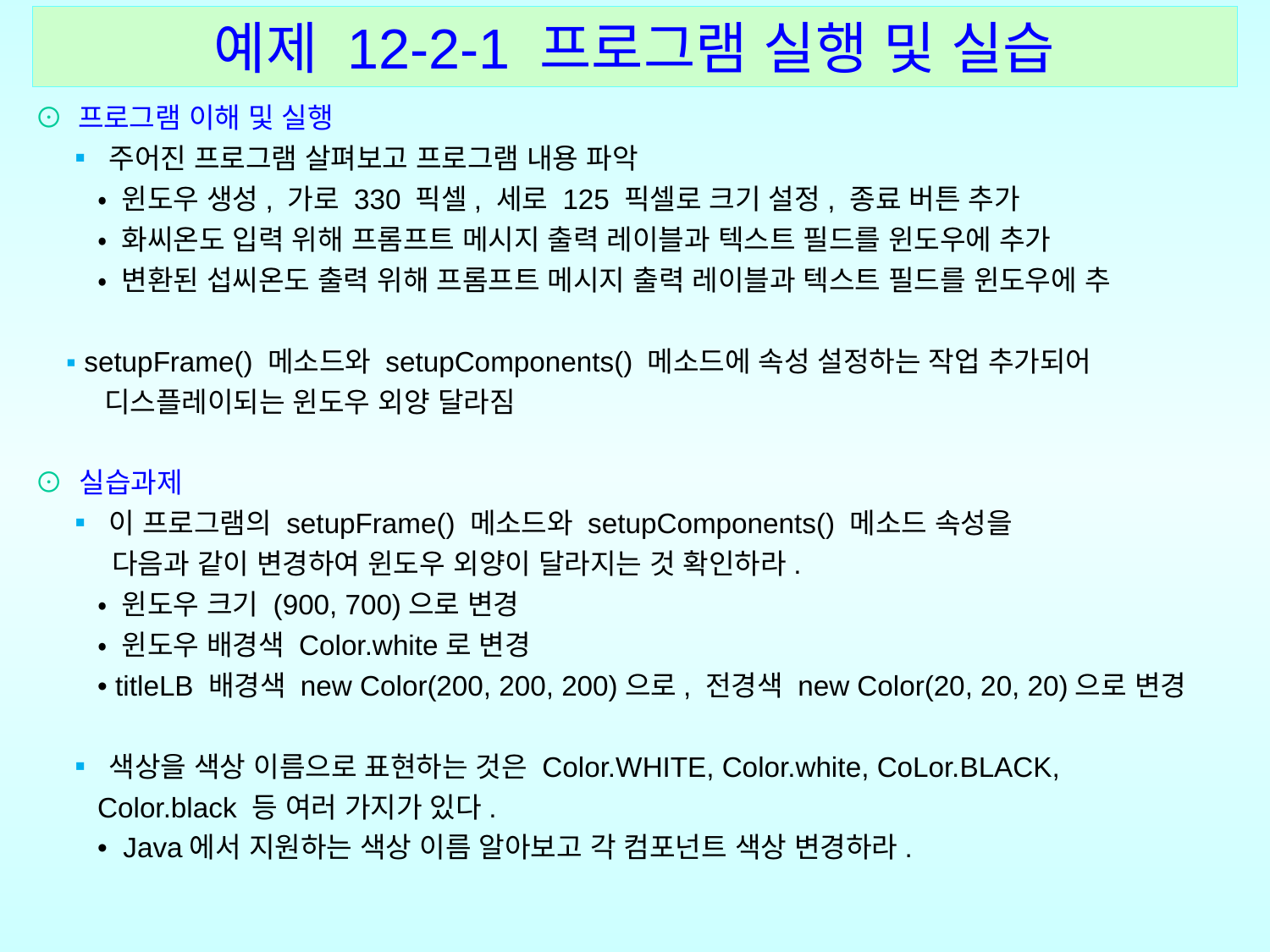

예제 12-2-1 프로그램 실행 및 실습
⊙ 프로그램 이해 및 실행
    ▪ 주어진 프로그램 살펴보고 프로그램 내용 파악
        • 윈도우 생성, 가로 330 픽셀, 세로 125 픽셀로 크기 설정, 종료 버튼 추가
        • 화씨온도 입력 위해 프롬프트 메시지 출력 레이블과 텍스트 필드를 윈도우에 추가
        • 변환된 섭씨온도 출력 위해 프롬프트 메시지 출력 레이블과 텍스트 필드를 윈도우에 추

    ▪ setupFrame() 메소드와 setupComponents() 메소드에 속성 설정하는 작업 추가되어
        디스플레이되는 윈도우 외양 달라짐

⊙ 실습과제
    ▪ 이 프로그램의 setupFrame() 메소드와 setupComponents() 메소드 속성을
         다음과 같이 변경하여 윈도우 외양이 달라지는 것 확인하라.
        • 윈도우 크기 (900, 700)으로 변경
        • 윈도우 배경색 Color.white로 변경
        • titleLB 배경색 new Color(200, 200, 200)으로, 전경색 new Color(20, 20, 20)으로 변경

    ▪ 색상을 색상 이름으로 표현하는 것은 Color.WHITE, Color.white, CoLor.BLACK,
        Color.black 등 여러 가지가 있다.
        •  Java에서 지원하는 색상 이름 알아보고 각 컴포넌트 색상 변경하라.